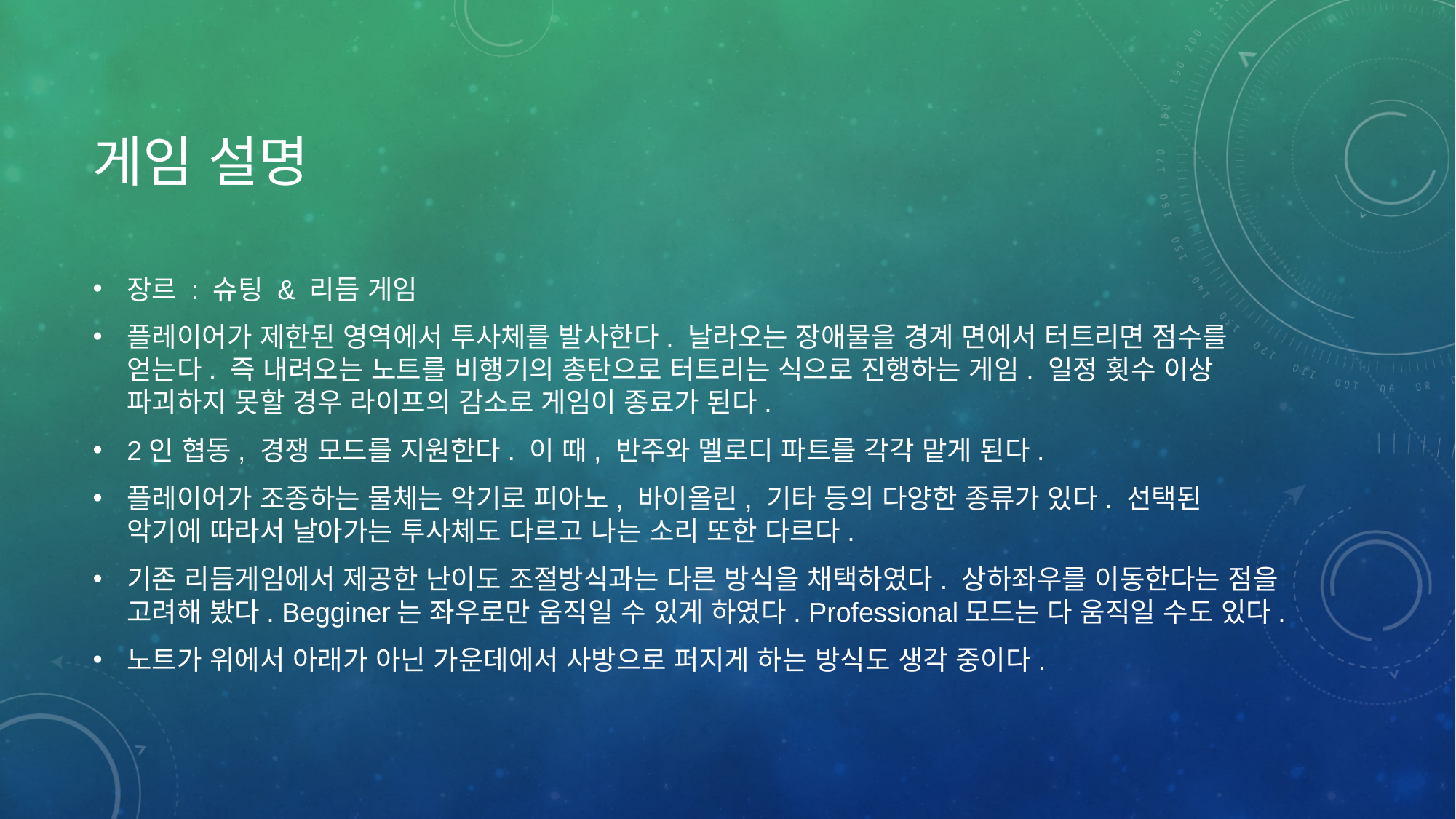

# 게임 설명
장르 : 슈팅 & 리듬 게임
플레이어가 제한된 영역에서 투사체를 발사한다. 날라오는 장애물을 경계 면에서 터트리면 점수를 얻는다. 즉 내려오는 노트를 비행기의 총탄으로 터트리는 식으로 진행하는 게임. 일정 횟수 이상 파괴하지 못할 경우 라이프의 감소로 게임이 종료가 된다.
2인 협동, 경쟁 모드를 지원한다. 이 때, 반주와 멜로디 파트를 각각 맡게 된다.
플레이어가 조종하는 물체는 악기로 피아노, 바이올린, 기타 등의 다양한 종류가 있다. 선택된 악기에 따라서 날아가는 투사체도 다르고 나는 소리 또한 다르다.
기존 리듬게임에서 제공한 난이도 조절방식과는 다른 방식을 채택하였다. 상하좌우를 이동한다는 점을 고려해 봤다. Begginer는 좌우로만 움직일 수 있게 하였다. Professional모드는 다 움직일 수도 있다.
노트가 위에서 아래가 아닌 가운데에서 사방으로 퍼지게 하는 방식도 생각 중이다.